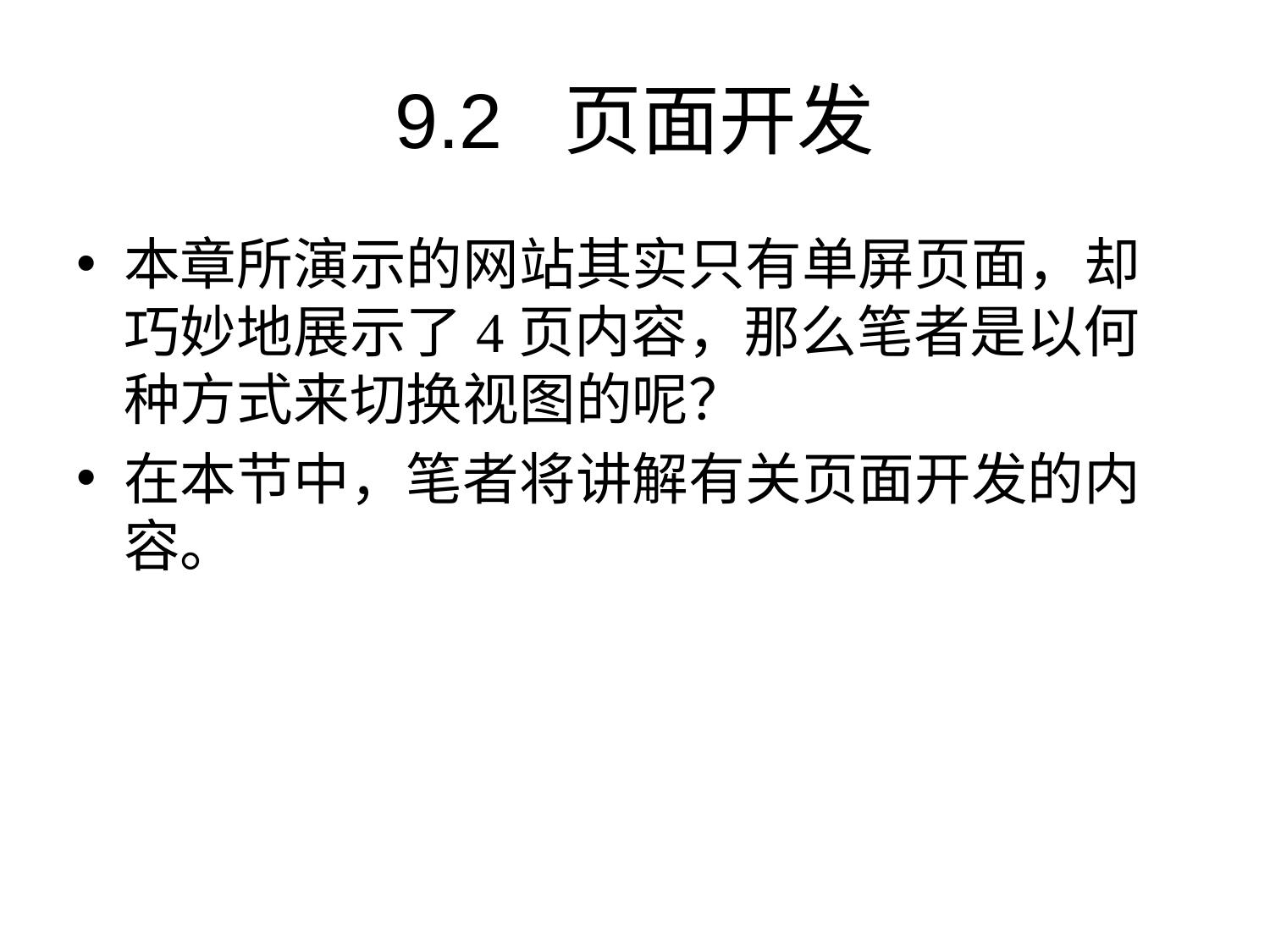

# 9.2  页面开发
本章所演示的网站其实只有单屏页面，却巧妙地展示了4页内容，那么笔者是以何种方式来切换视图的呢？
在本节中，笔者将讲解有关页面开发的内容。